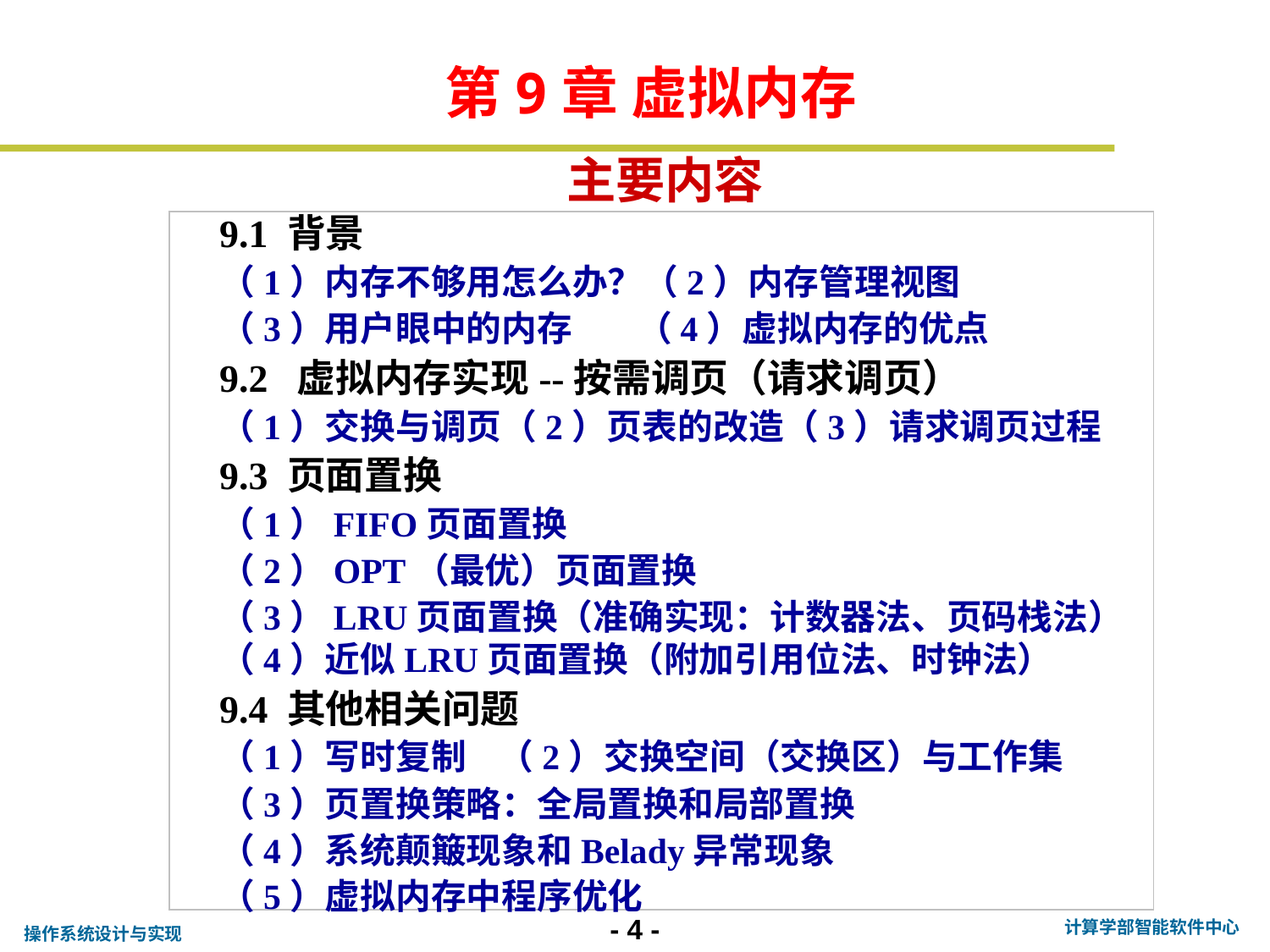

第9章 虚拟内存
主要内容
9.1 背景
（1）内存不够用怎么办？（2）内存管理视图
（3）用户眼中的内存        （4）虚拟内存的优点
9.2  虚拟内存实现--按需调页（请求调页）
（1）交换与调页（2）页表的改造（3）请求调页过程
9.3 页面置换
（1）FIFO页面置换
（2）OPT（最优）页面置换
（3）LRU页面置换（准确实现：计数器法、页码栈法）
（4）近似LRU页面置换（附加引用位法、时钟法）
9.4 其他相关问题
（1）写时复制    （2）交换空间（交换区）与工作集
（3）页置换策略：全局置换和局部置换
（4）系统颠簸现象和Belady异常现象
（5）虚拟内存中程序优化